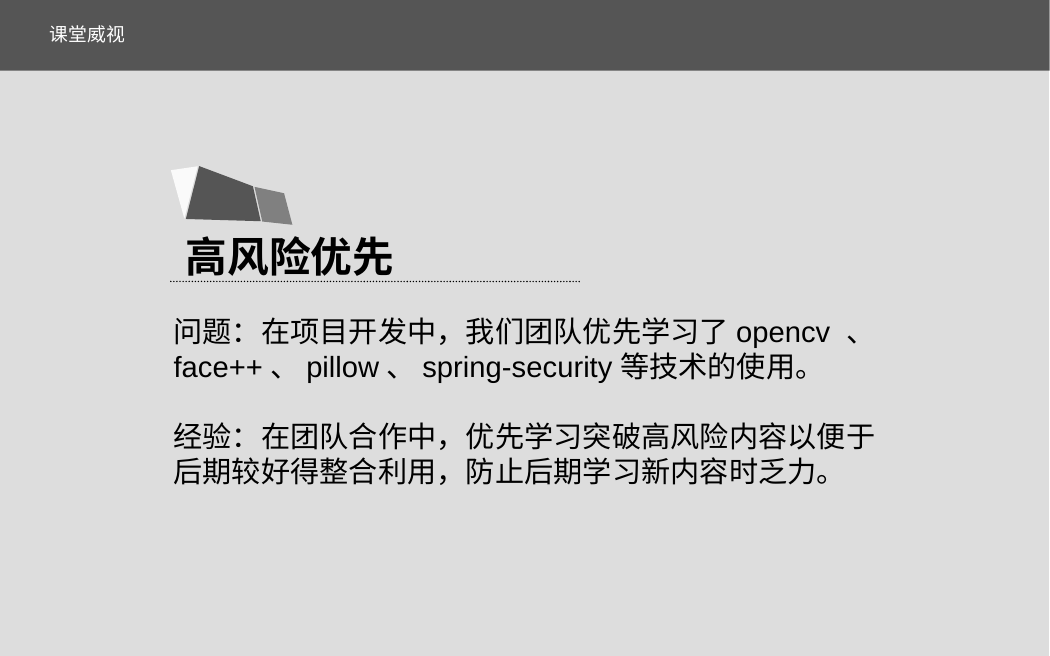

课堂威视

高风险优先

问题：在项目开发中，我们团队优先学习了opencv 、face++、pillow、spring-security等技术的使用。

经验：在团队合作中，优先学习突破高风险内容以便于后期较好得整合利用，防止后期学习新内容时乏力。